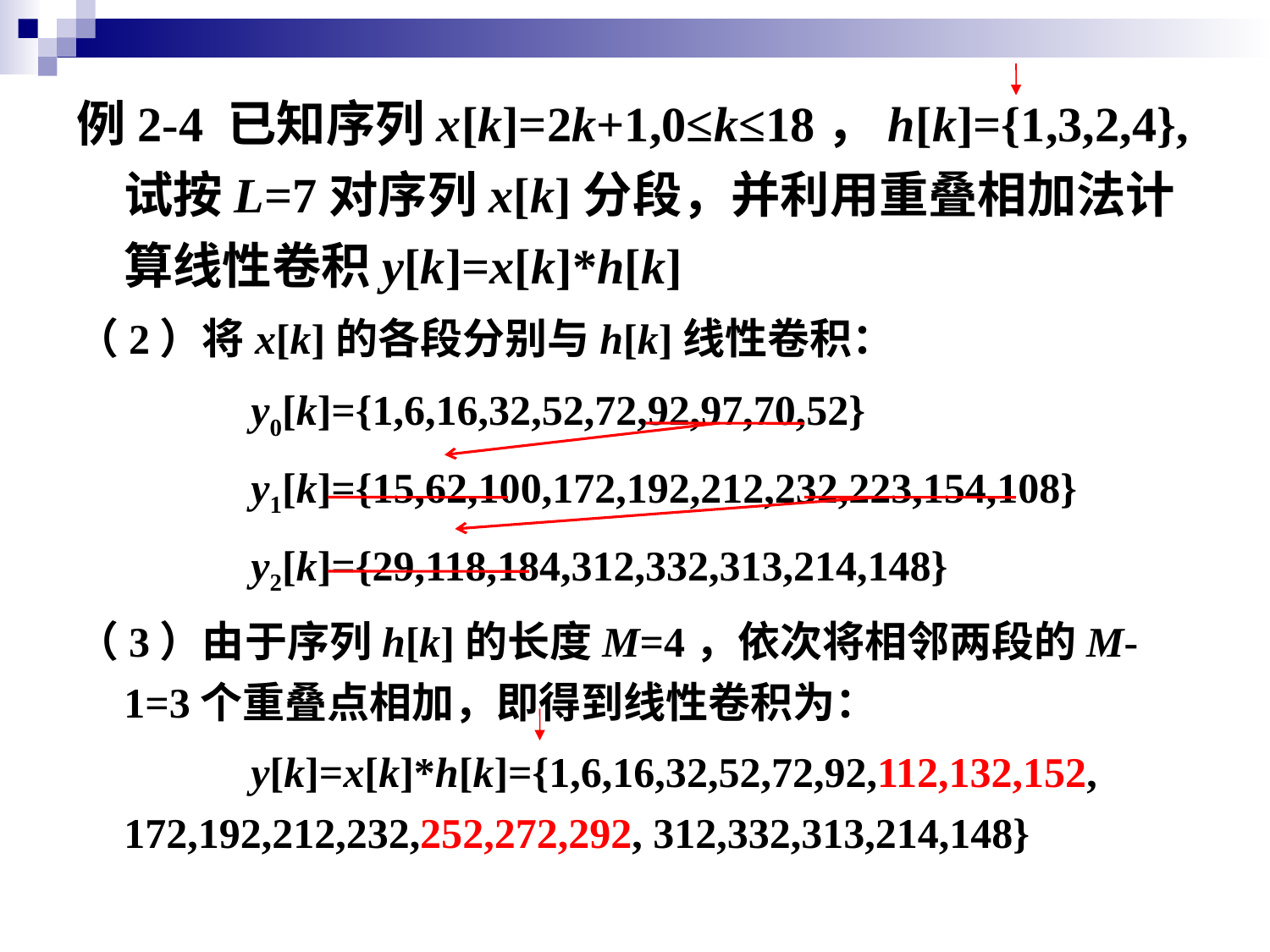

例2-4 已知序列x[k]=2k+1,0≤k≤18，h[k]={1,3,2,4},试按L=7对序列x[k]分段，并利用重叠相加法计算线性卷积y[k]=x[k]*h[k]
（2）将x[k]的各段分别与h[k]线性卷积：
		y0[k]={1,6,16,32,52,72,92,97,70,52}
		y1[k]={15,62,100,172,192,212,232,223,154,108}
		y2[k]={29,118,184,312,332,313,214,148}
（3）由于序列h[k]的长度M=4，依次将相邻两段的M-1=3个重叠点相加，即得到线性卷积为：
		y[k]=x[k]*h[k]={1,6,16,32,52,72,92,112,132,152, 	172,192,212,232,252,272,292, 312,332,313,214,148}